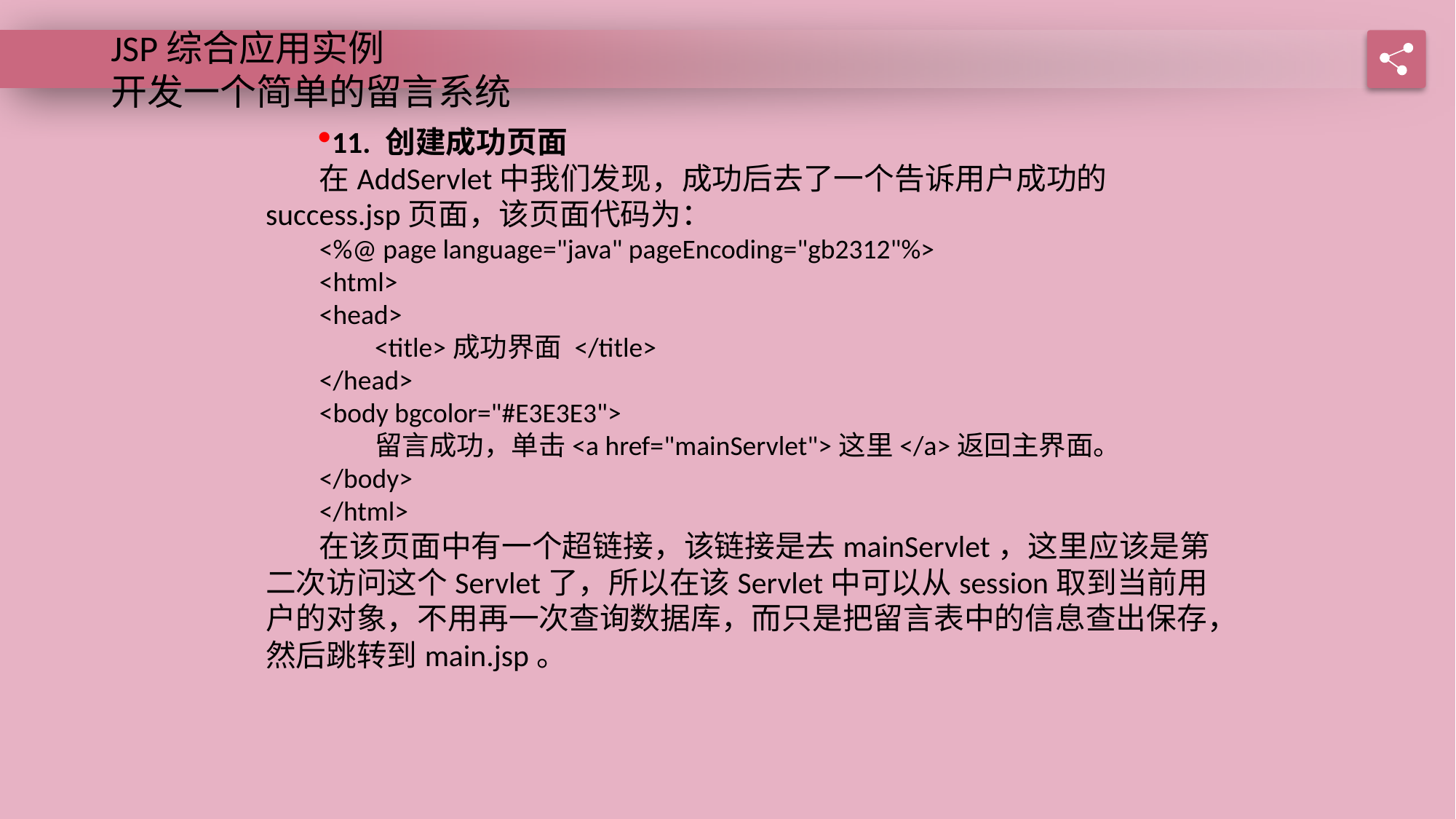

JSP综合应用实例
开发一个简单的留言系统
11. 创建成功页面
在AddServlet中我们发现，成功后去了一个告诉用户成功的success.jsp页面，该页面代码为：
<%@ page language="java" pageEncoding="gb2312"%>
<html>
<head>
    	<title>成功界面 </title>
</head>
<body bgcolor="#E3E3E3">
	留言成功，单击<a href="mainServlet">这里</a>返回主界面。
</body>
</html>
在该页面中有一个超链接，该链接是去mainServlet，这里应该是第二次访问这个Servlet了，所以在该Servlet中可以从session取到当前用户的对象，不用再一次查询数据库，而只是把留言表中的信息查出保存，然后跳转到main.jsp。

86